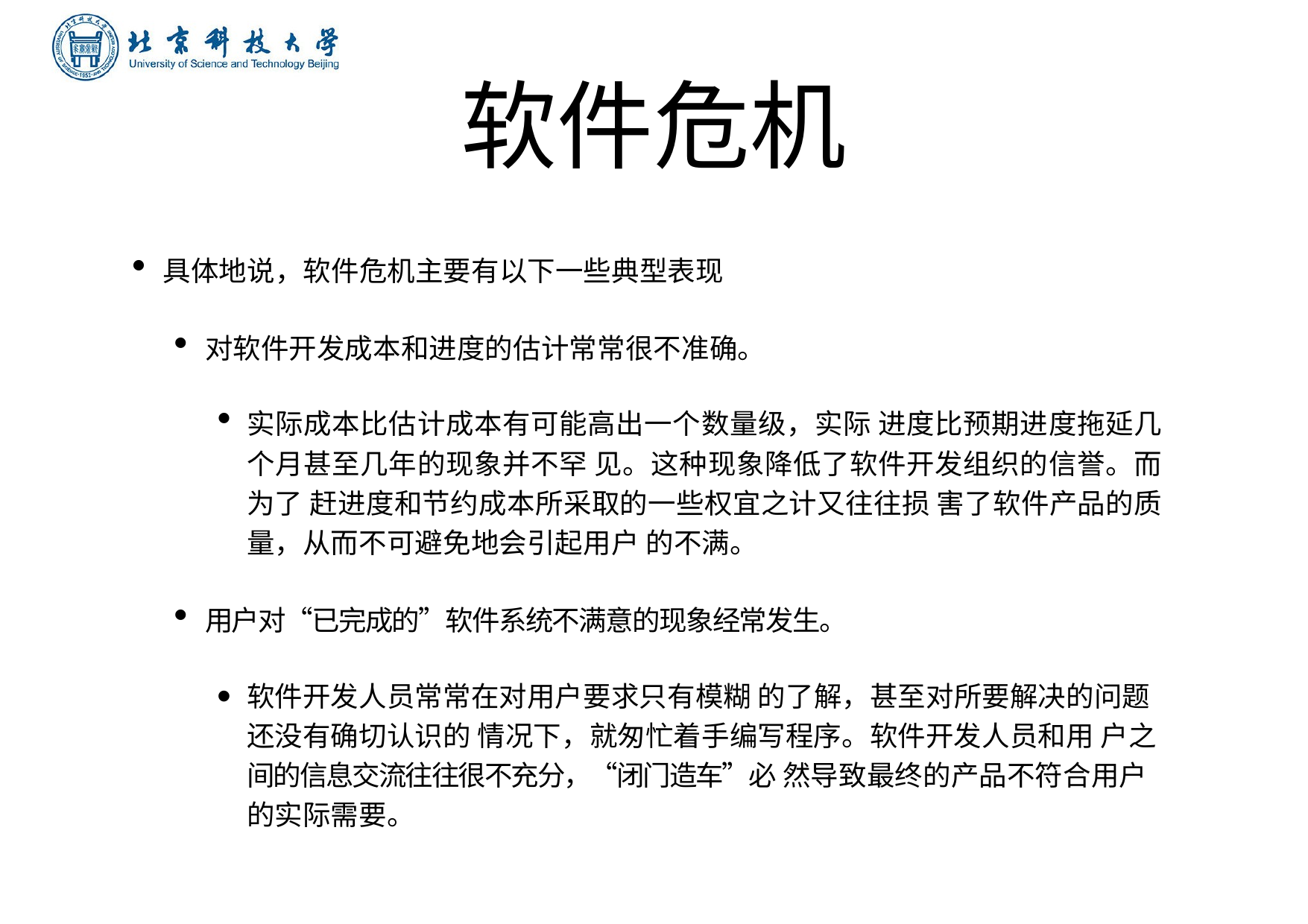

# 软件危机
具体地说，软件危机主要有以下⼀些典型表现
对软件开发成本和进度的估计常常很不准确。
实际成本⽐估计成本有可能⾼出⼀个数量级，实际 进度⽐预期进度拖延⼏ 个⽉甚⾄⼏年的现象并不罕 见。这种现象降低了软件开发组织的信誉。⽽ 为了 赶进度和节约成本所采取的⼀些权宜之计又往往损 害了软件产品的质 量，从⽽不可避免地会引起⽤户 的不满。

⽤户对“已完成的”软件系统不满意的现象经常发⽣。
软件开发⼈员常常在对⽤户要求只有模糊 的了解，甚⾄对所要解决的问题 还没有确切认识的 情况下，就匆忙着⼿编写程序。软件开发⼈员和⽤ 户之 间的信息交流往往很不充分，“闭门造车”必 然导致最终的产品不符合⽤户 的实际需要。